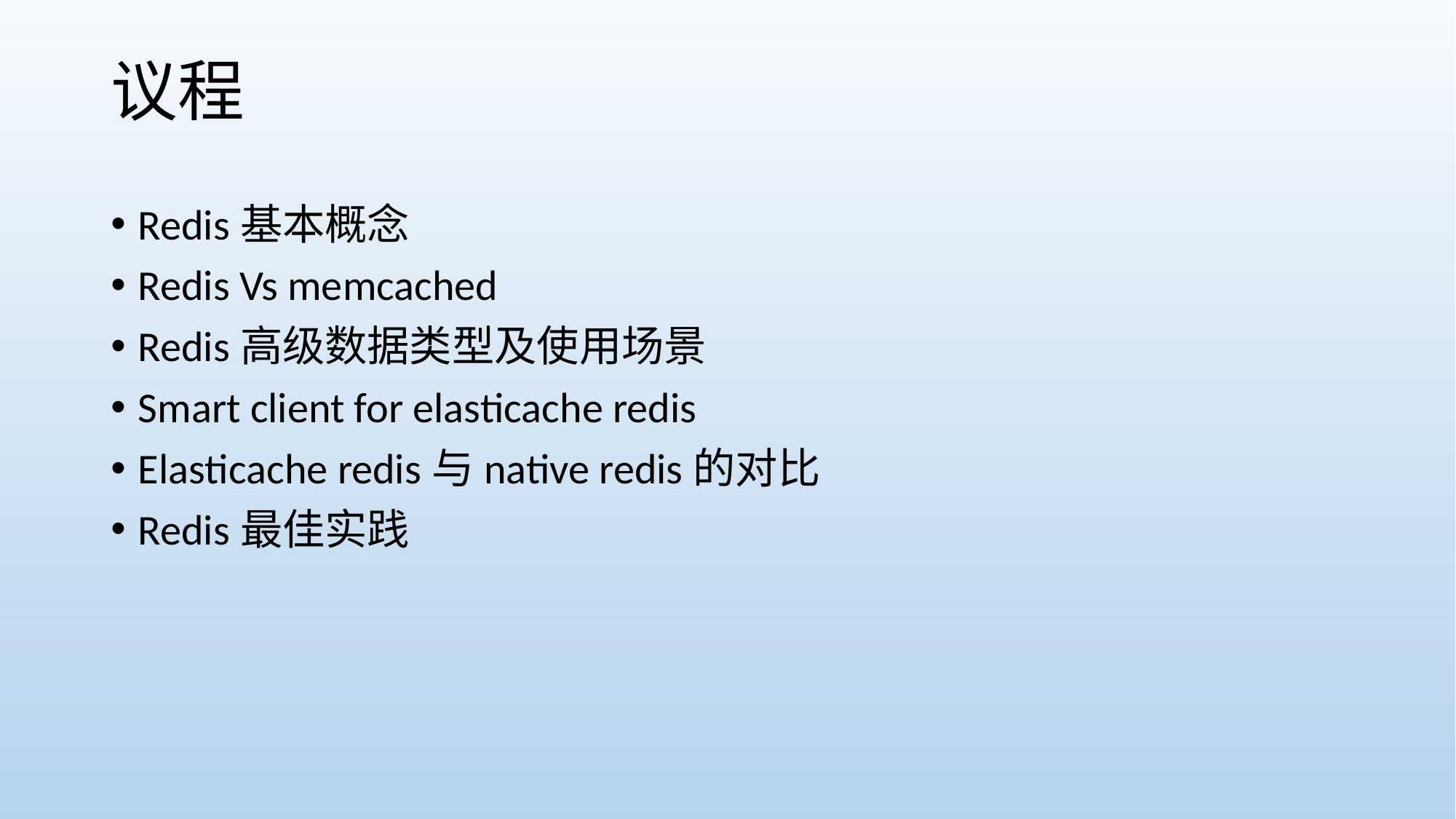

# 议程
Redis基本概念
Redis Vs memcached
Redis高级数据类型及使用场景
Smart client for elasticache redis
Elasticache redis与native redis的对比
Redis最佳实践